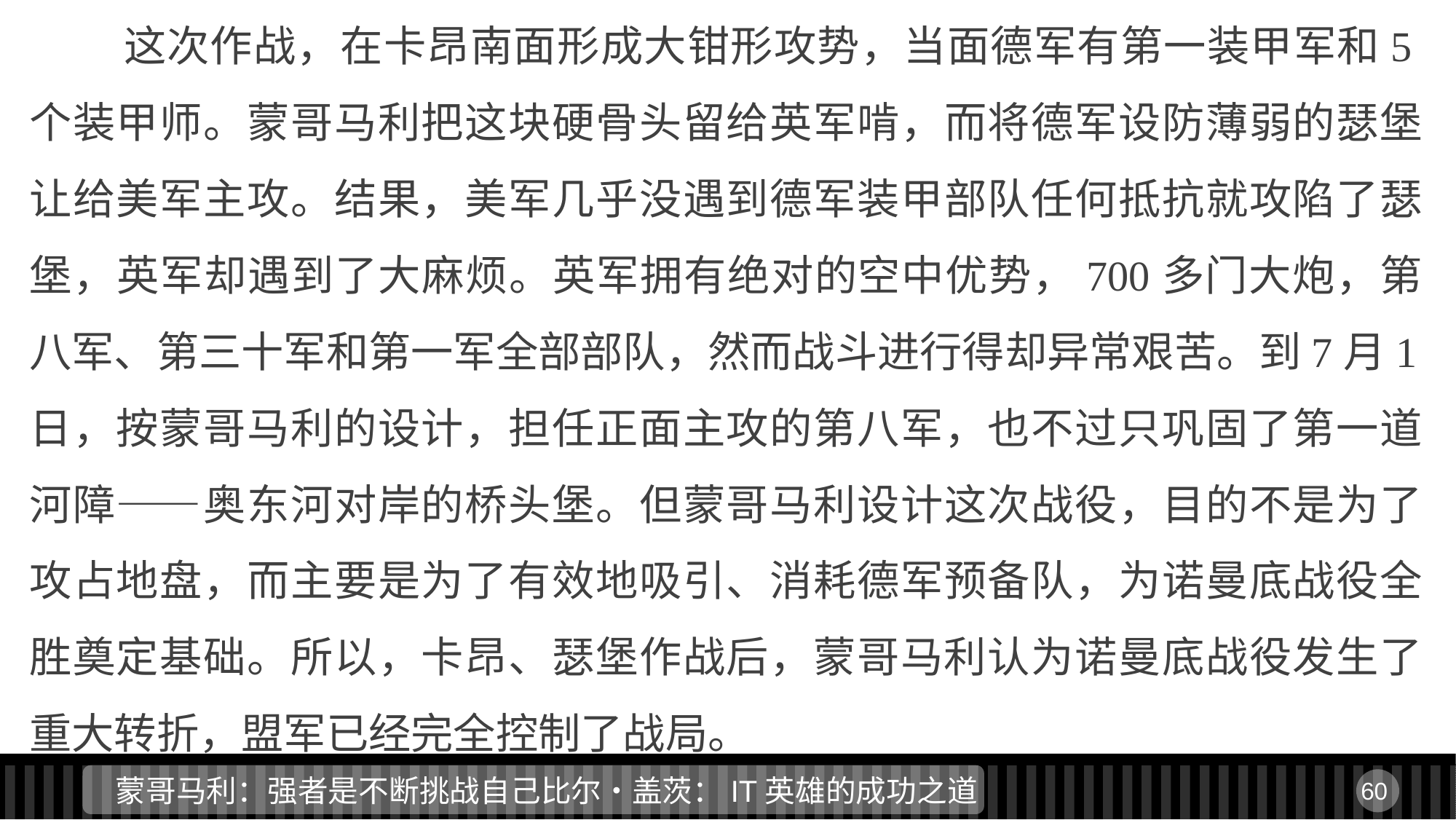

这次作战，在卡昂南面形成大钳形攻势，当面德军有第一装甲军和5个装甲师。蒙哥马利把这块硬骨头留给英军啃，而将德军设防薄弱的瑟堡让给美军主攻。结果，美军几乎没遇到德军装甲部队任何抵抗就攻陷了瑟堡，英军却遇到了大麻烦。英军拥有绝对的空中优势，700多门大炮，第八军、第三十军和第一军全部部队，然而战斗进行得却异常艰苦。到7月1日，按蒙哥马利的设计，担任正面主攻的第八军，也不过只巩固了第一道河障——奥东河对岸的桥头堡。但蒙哥马利设计这次战役，目的不是为了攻占地盘，而主要是为了有效地吸引、消耗德军预备队，为诺曼底战役全胜奠定基础。所以，卡昂、瑟堡作战后，蒙哥马利认为诺曼底战役发生了重大转折，盟军已经完全控制了战局。